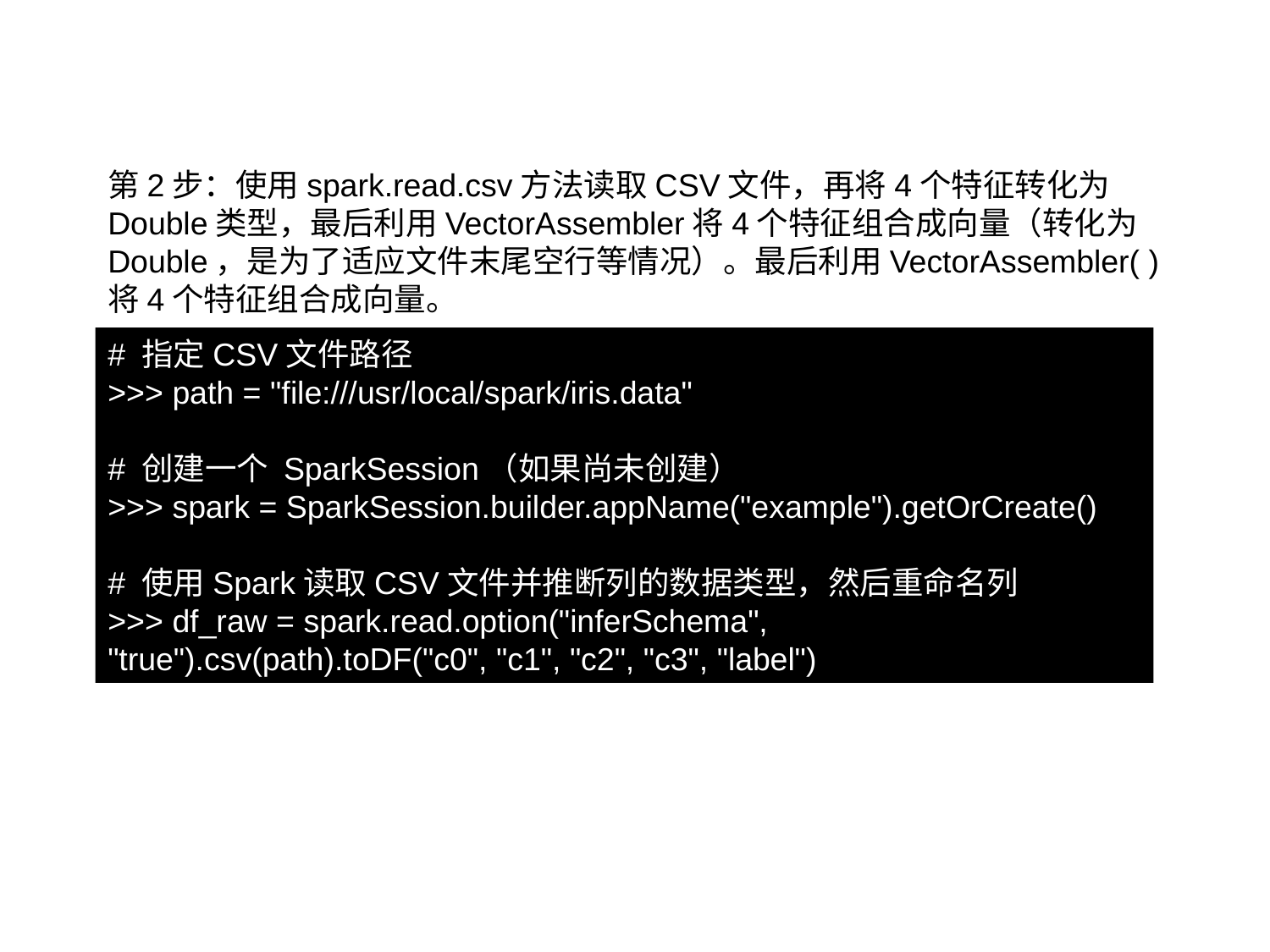

9.7.1 逻辑斯蒂回归分类算法
第2步：使用spark.read.csv方法读取CSV文件，再将4个特征转化为Double类型，最后利用VectorAssembler将4个特征组合成向量（转化为Double，是为了适应文件末尾空行等情况）。最后利用VectorAssembler( )将4个特征组合成向量。
# 指定CSV文件路径
>>> path = "file:///usr/local/spark/iris.data"

# 创建一个 SparkSession（如果尚未创建）
>>> spark = SparkSession.builder.appName("example").getOrCreate()

# 使用Spark读取CSV文件并推断列的数据类型，然后重命名列
>>> df_raw = spark.read.option("inferSchema", "true").csv(path).toDF("c0", "c1", "c2", "c3", "label")